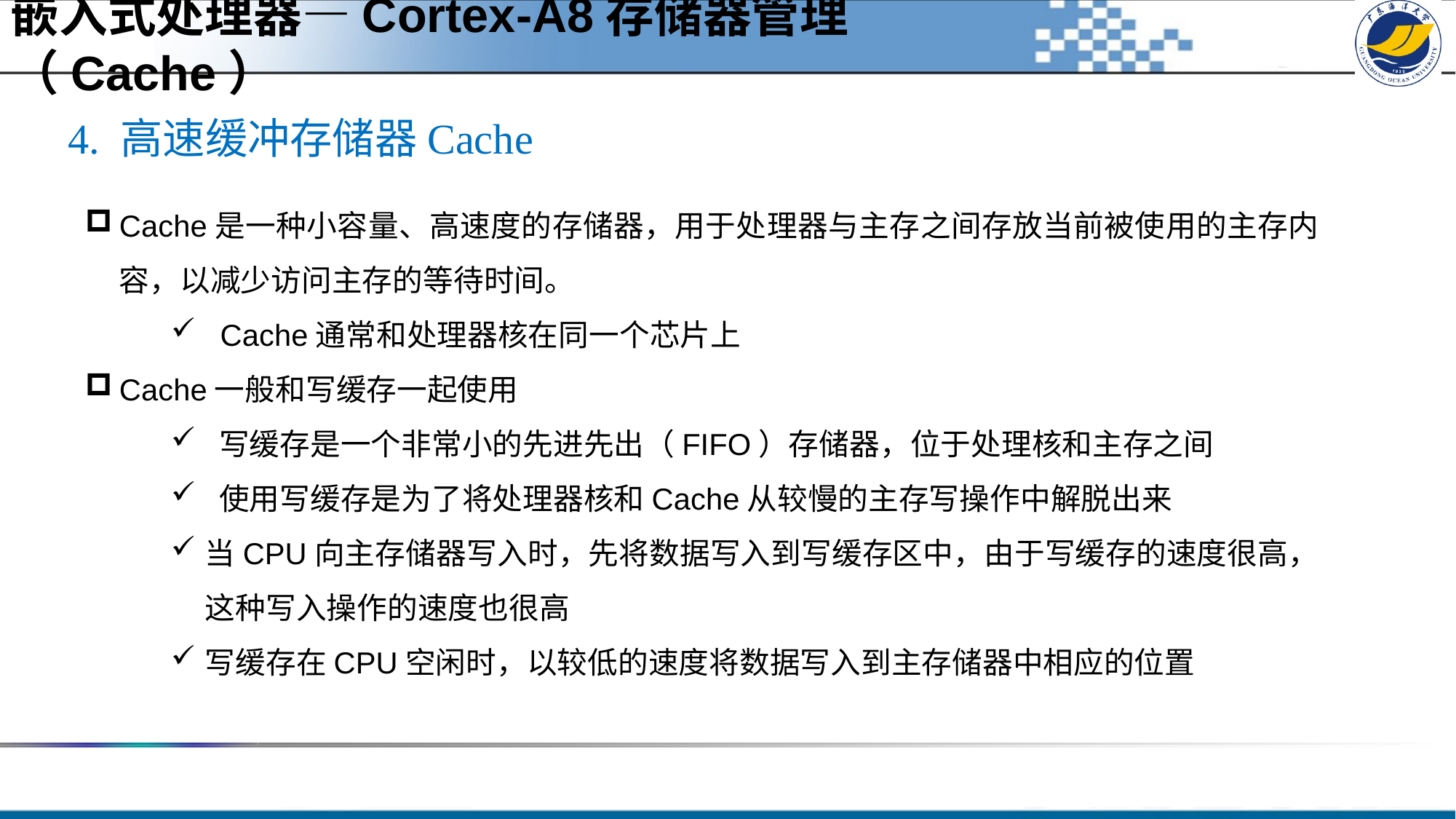

嵌入式处理器—Cortex-A8存储器管理（Cache）
4. 高速缓冲存储器Cache
Cache是一种小容量、高速度的存储器，用于处理器与主存之间存放当前被使用的主存内容，以减少访问主存的等待时间。
 Cache通常和处理器核在同一个芯片上
Cache一般和写缓存一起使用
 写缓存是一个非常小的先进先出（FIFO）存储器，位于处理核和主存之间
 使用写缓存是为了将处理器核和Cache从较慢的主存写操作中解脱出来
当CPU向主存储器写入时，先将数据写入到写缓存区中，由于写缓存的速度很高，这种写入操作的速度也很高
写缓存在CPU空闲时，以较低的速度将数据写入到主存储器中相应的位置
120